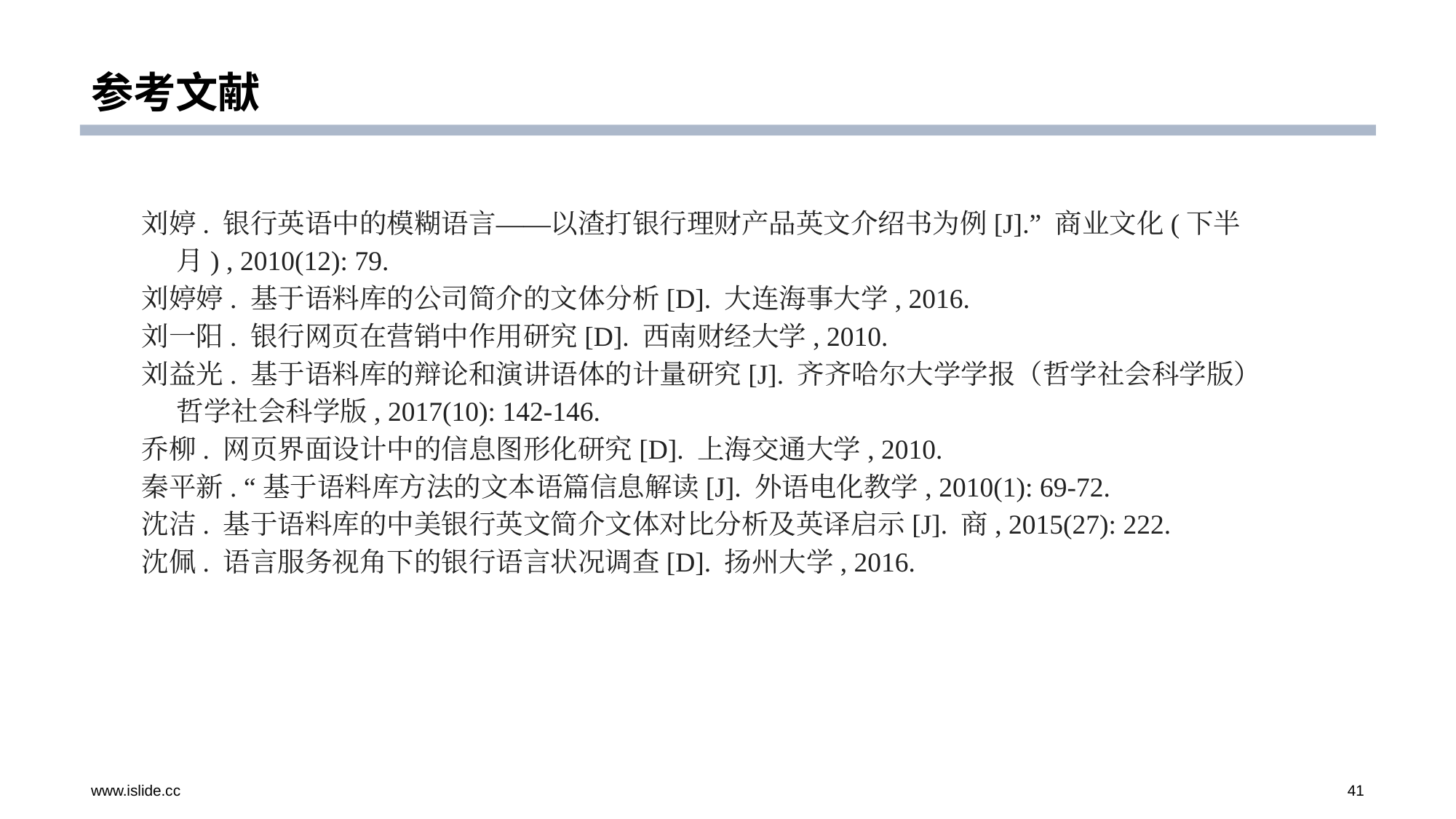

# 参考文献
刘婷. 银行英语中的模糊语言——以渣打银行理财产品英文介绍书为例[J].” 商业文化(下半月) , 2010(12): 79.
刘婷婷. 基于语料库的公司简介的文体分析[D]. 大连海事大学, 2016.
刘一阳. 银行网页在营销中作用研究[D]. 西南财经大学, 2010.
刘益光. 基于语料库的辩论和演讲语体的计量研究[J]. 齐齐哈尔大学学报（哲学社会科学版）哲学社会科学版, 2017(10): 142-146.
乔柳. 网页界面设计中的信息图形化研究[D]. 上海交通大学, 2010.
秦平新. “基于语料库方法的文本语篇信息解读[J]. 外语电化教学, 2010(1): 69-72.
沈洁. 基于语料库的中美银行英文简介文体对比分析及英译启示[J]. 商, 2015(27): 222.
沈佩. 语言服务视角下的银行语言状况调查[D]. 扬州大学, 2016.

www.islide.cc
41